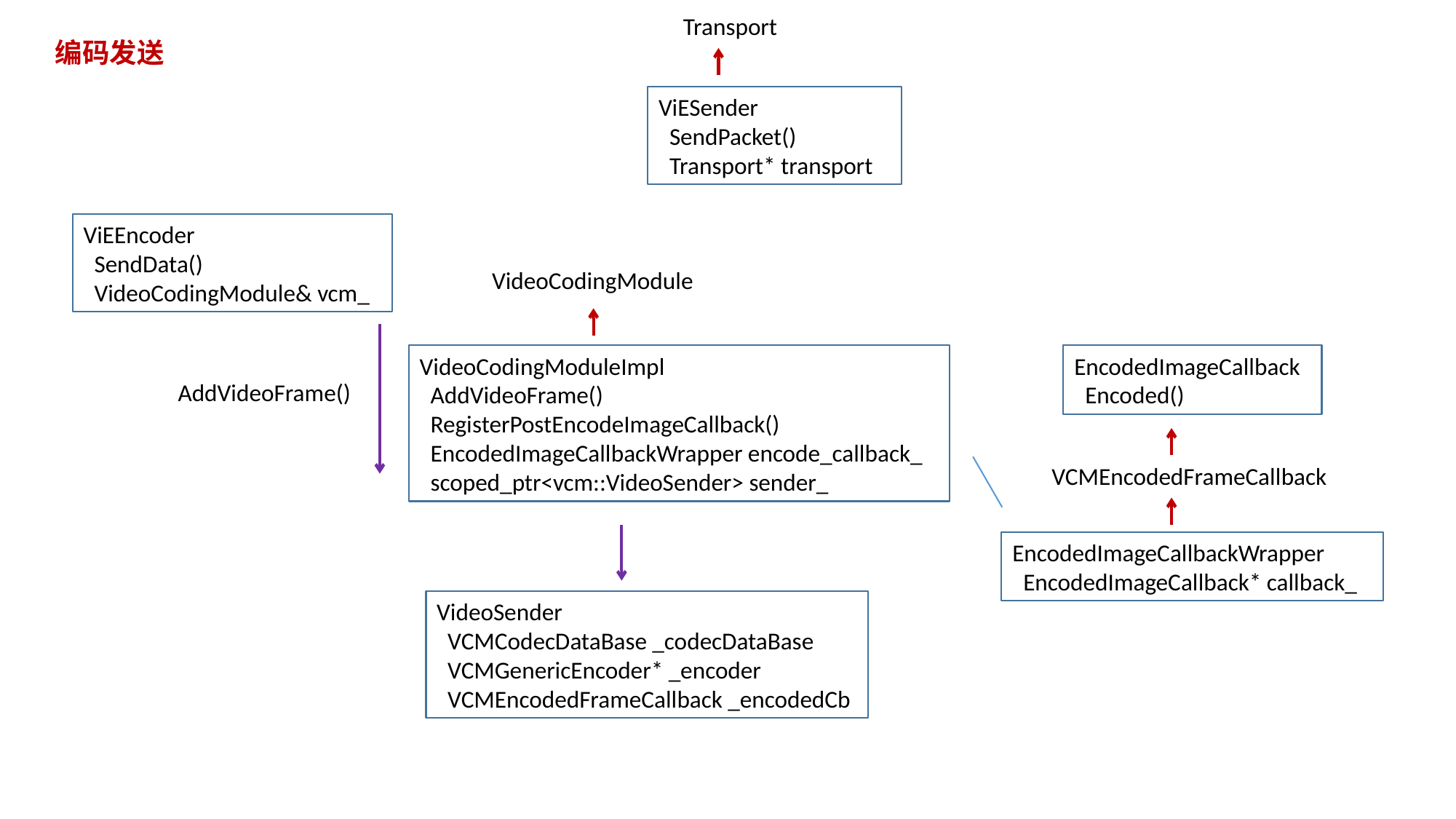

Transport
编码发送
ViESender
  SendPacket()
  Transport* transport
ViEEncoder
  SendData()
  VideoCodingModule& vcm_
VideoCodingModule
VideoCodingModuleImpl
  AddVideoFrame()
  RegisterPostEncodeImageCallback()
  EncodedImageCallbackWrapper encode_callback_
  scoped_ptr<vcm::VideoSender> sender_
EncodedImageCallback
  Encoded()
AddVideoFrame()
VCMEncodedFrameCallback
EncodedImageCallbackWrapper
  EncodedImageCallback* callback_
VideoSender
  VCMCodecDataBase _codecDataBase
  VCMGenericEncoder* _encoder
  VCMEncodedFrameCallback _encodedCb